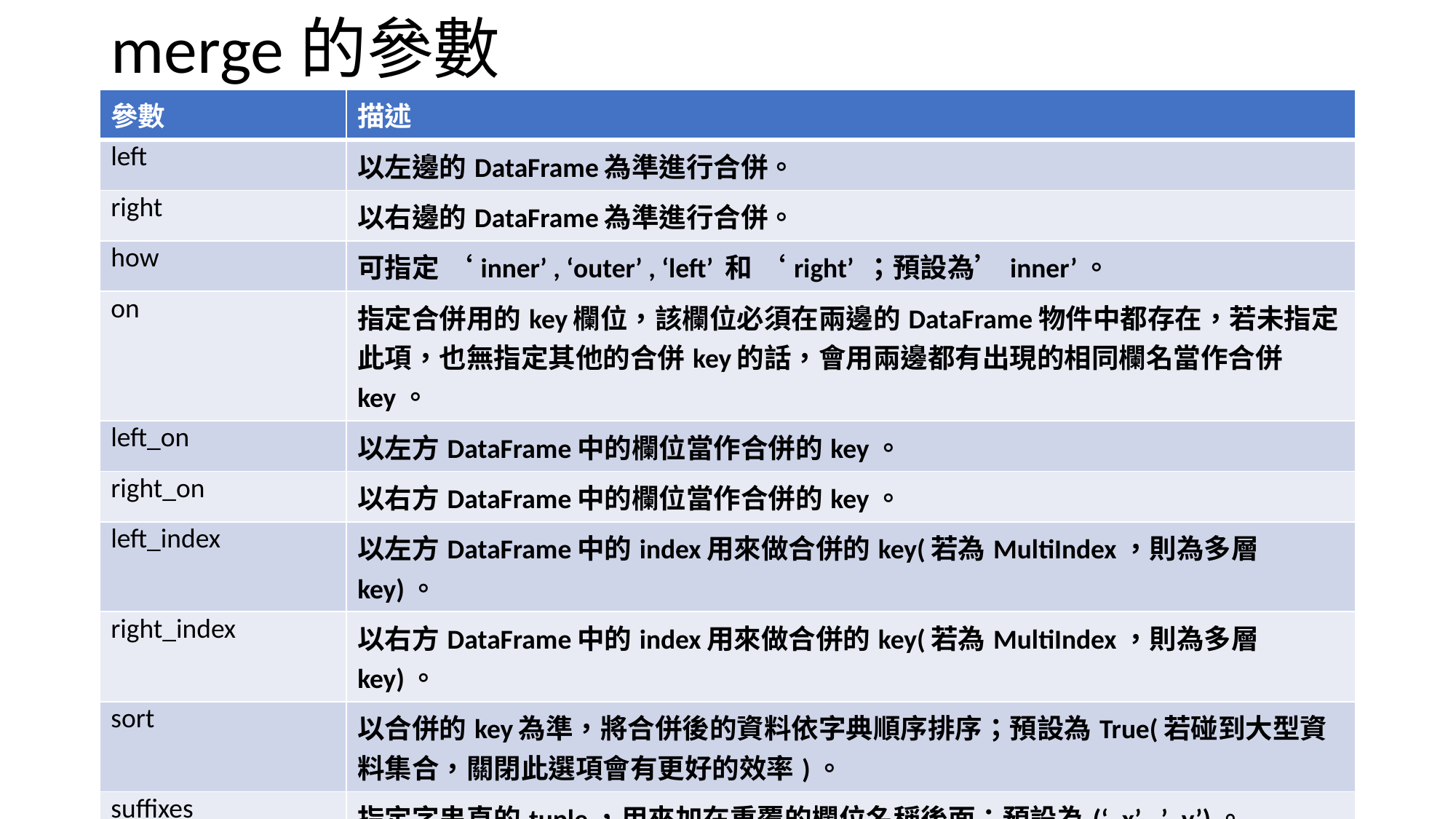

# merge的參數
| 參數 | 描述 |
| --- | --- |
| left | 以左邊的DataFrame為準進行合併。 |
| right | 以右邊的DataFrame為準進行合併。 |
| how | 可指定 ‘inner’ , ‘outer’ , ‘left’ 和 ‘right’ ；預設為’inner’。 |
| on | 指定合併用的key欄位，該欄位必須在兩邊的DataFrame物件中都存在，若未指定此項，也無指定其他的合併key的話，會用兩邊都有出現的相同欄名當作合併key。 |
| left\_on | 以左方DataFrame中的欄位當作合併的key。 |
| right\_on | 以右方DataFrame中的欄位當作合併的key。 |
| left\_index | 以左方DataFrame中的index用來做合併的key(若為MultiIndex，則為多層key)。 |
| right\_index | 以右方DataFrame中的index用來做合併的key(若為MultiIndex，則為多層key)。 |
| sort | 以合併的key為準，將合併後的資料依字典順序排序；預設為True(若碰到大型資料集合，關閉此選項會有更好的效率)。 |
| suffixes | 指定字串直的tuple，用來加在重覆的欄位名稱後面；預設為(‘\_x’ , ’\_y’)。 |
| copy | 若設定為False，在碰到例外情況時不複製資料到輸出資料結構中；預設是不管怎樣都要複製。 |
| indicator | 加一個指出列來源的欄；欄中的值會反應列是從哪裡來，分為‘left\_only’、‘right\_onle’和‘both’三種。 |